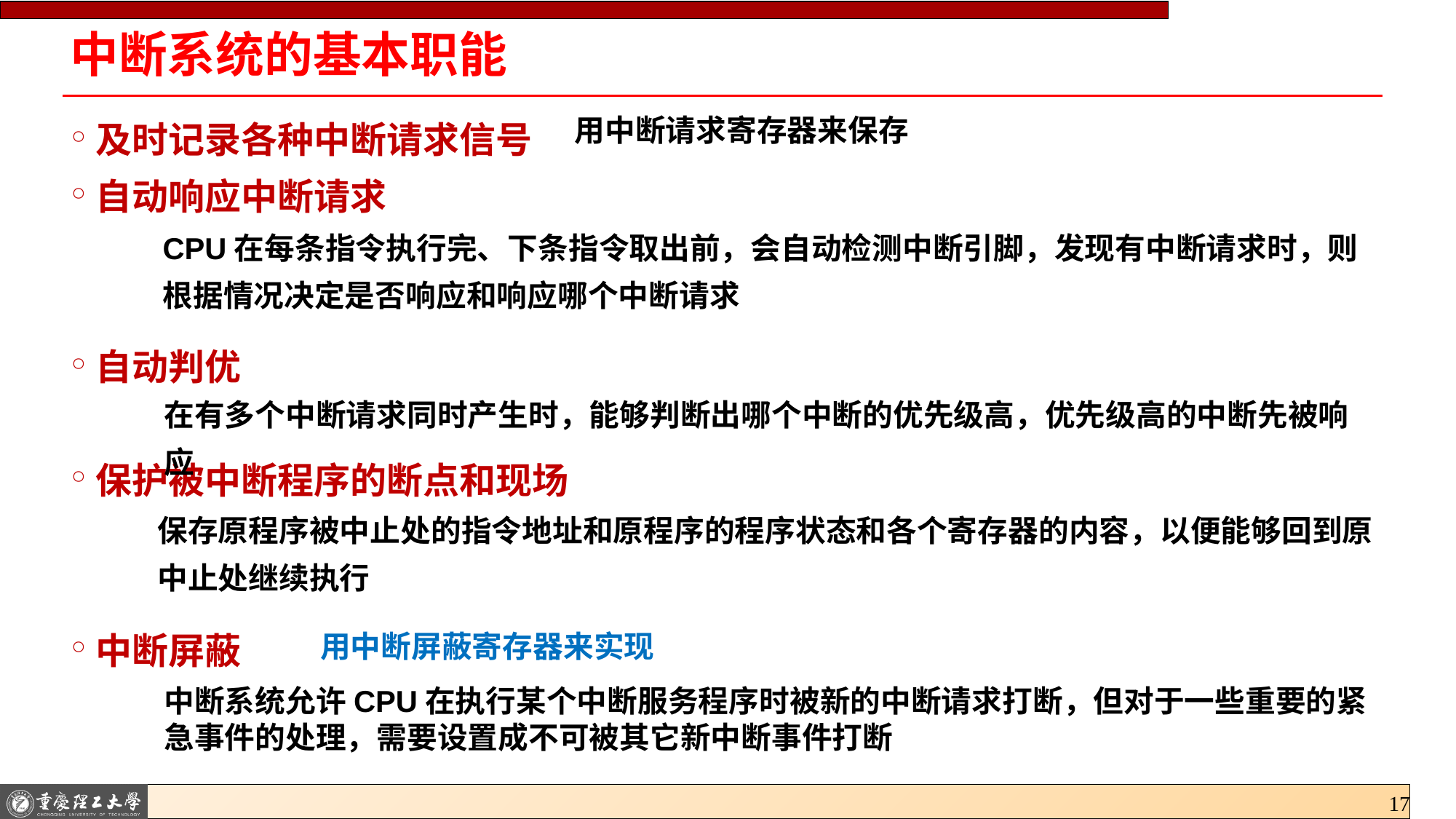

# 中断系统的基本职能
及时记录各种中断请求信号
自动响应中断请求

自动判优

保护被中断程序的断点和现场

中断屏蔽
用中断请求寄存器来保存
CPU在每条指令执行完、下条指令取出前，会自动检测中断引脚，发现有中断请求时，则根据情况决定是否响应和响应哪个中断请求
在有多个中断请求同时产生时，能够判断出哪个中断的优先级高，优先级高的中断先被响应
保存原程序被中止处的指令地址和原程序的程序状态和各个寄存器的内容，以便能够回到原中止处继续执行
用中断屏蔽寄存器来实现
中断系统允许CPU在执行某个中断服务程序时被新的中断请求打断，但对于一些重要的紧急事件的处理，需要设置成不可被其它新中断事件打断